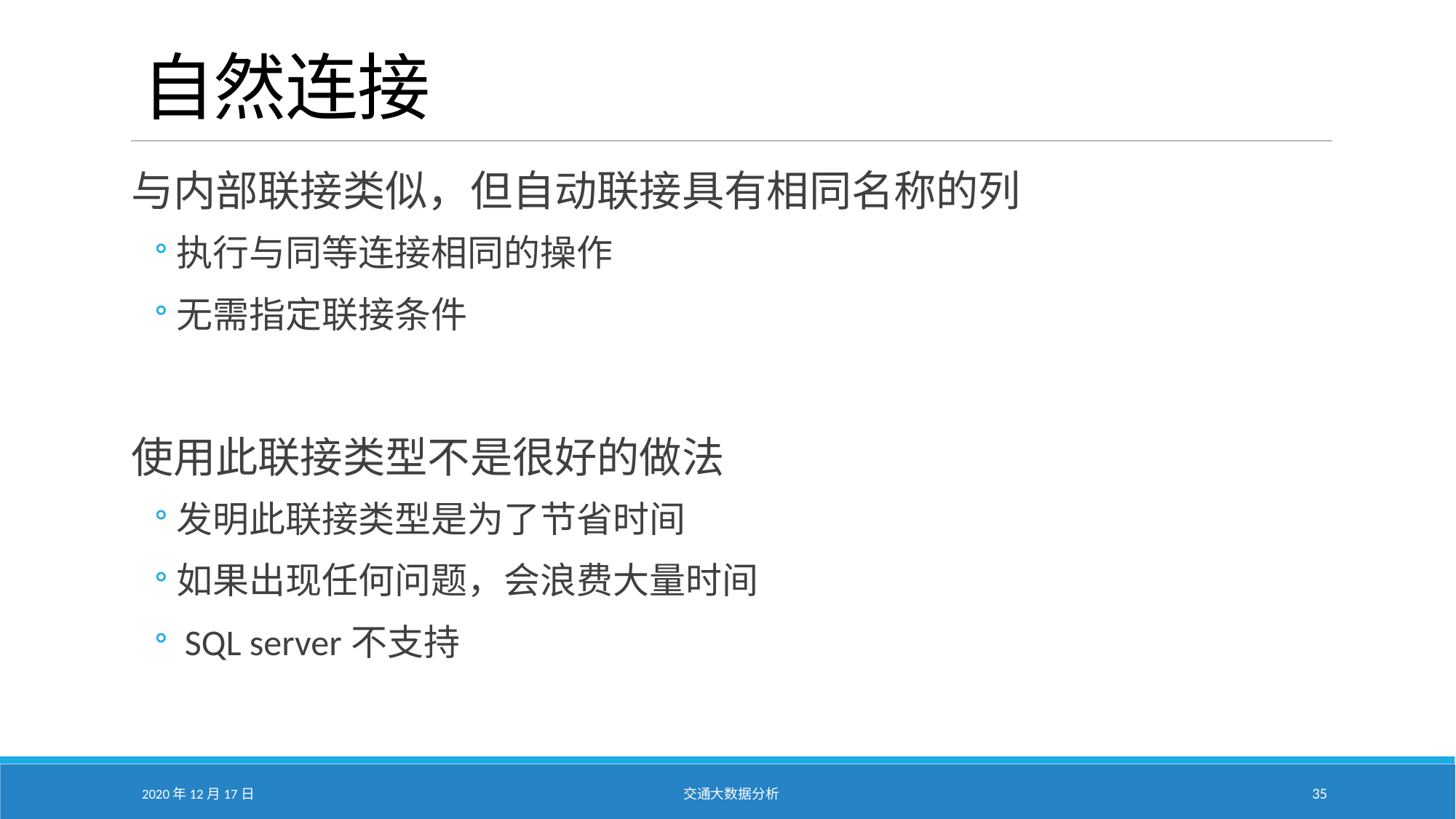

# 自然连接
与内部联接类似，但自动联接具有相同名称的列
执行与同等连接相同的操作
无需指定联接条件

使用此联接类型不是很好的做法
发明此联接类型是为了节省时间
如果出现任何问题，会浪费大量时间
 SQL server不支持
2020年12月17日
交通大数据分析
35